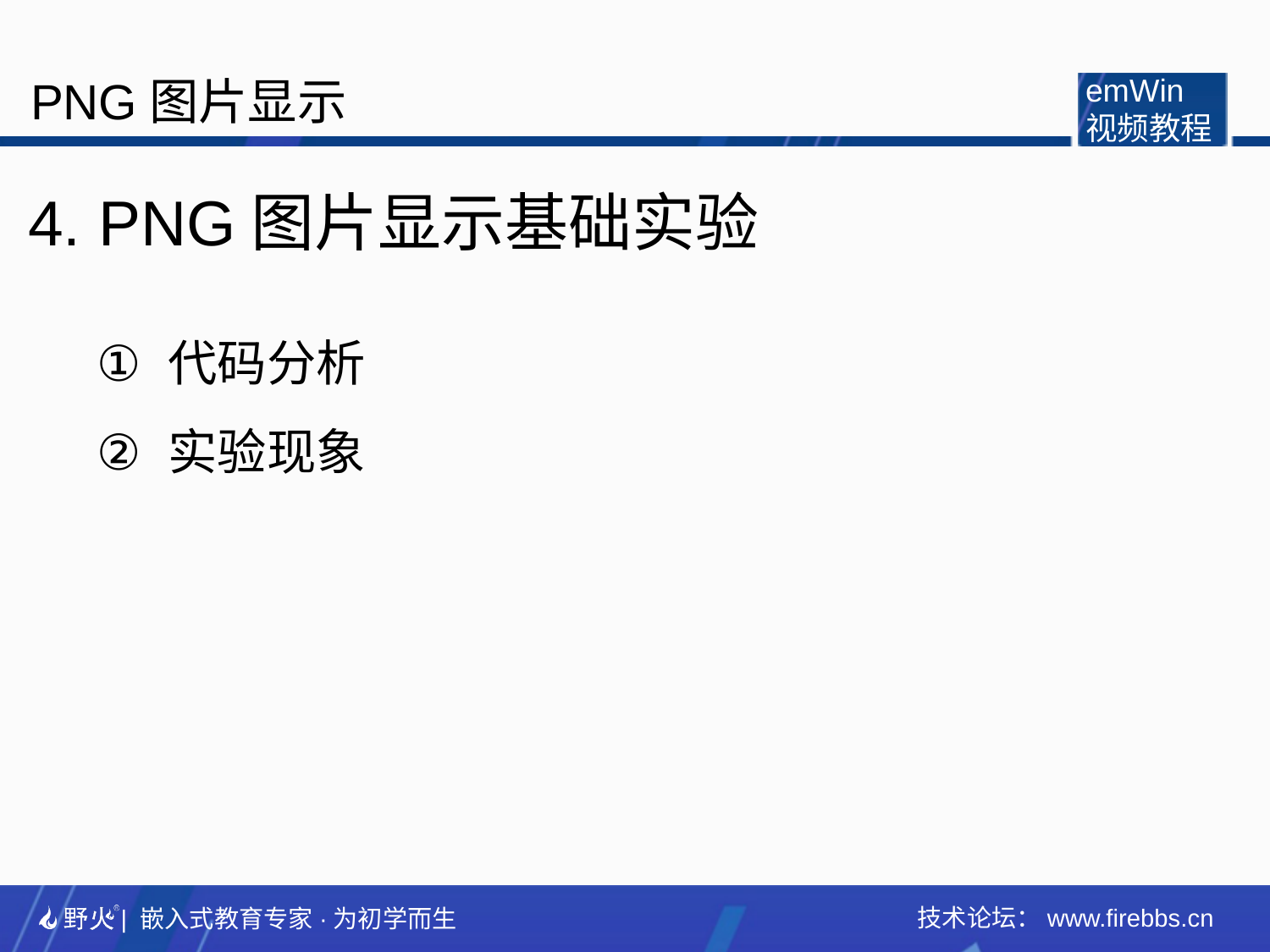

PNG图片显示
emWin
视频教程
4. PNG图片显示基础实验
代码分析
实验现象